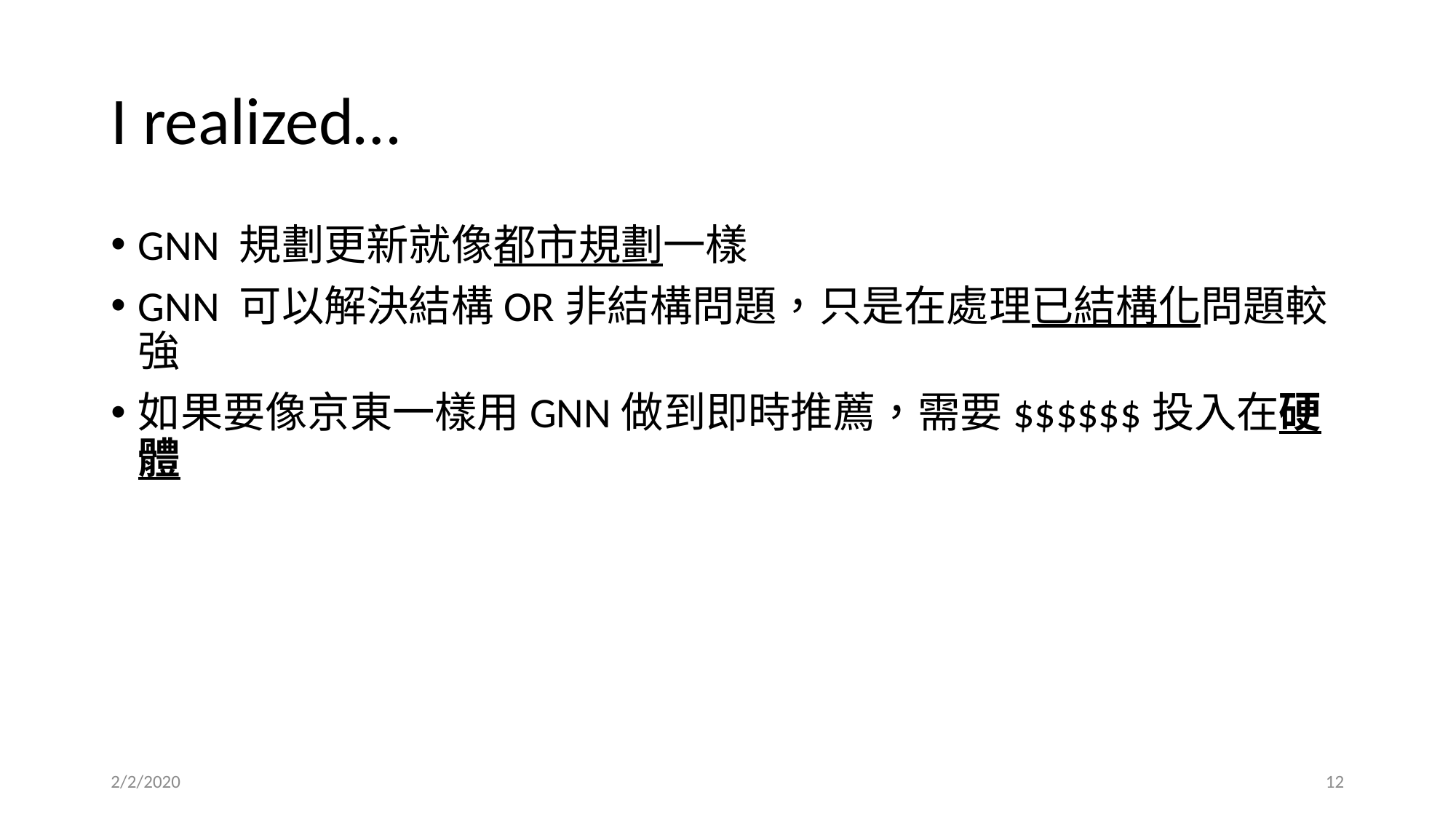

# I realized…
GNN 規劃更新就像都市規劃一樣
GNN 可以解決結構OR非結構問題，只是在處理已結構化問題較強
如果要像京東一樣用GNN做到即時推薦，需要$$$$$$投入在硬體
2/2/2020
12